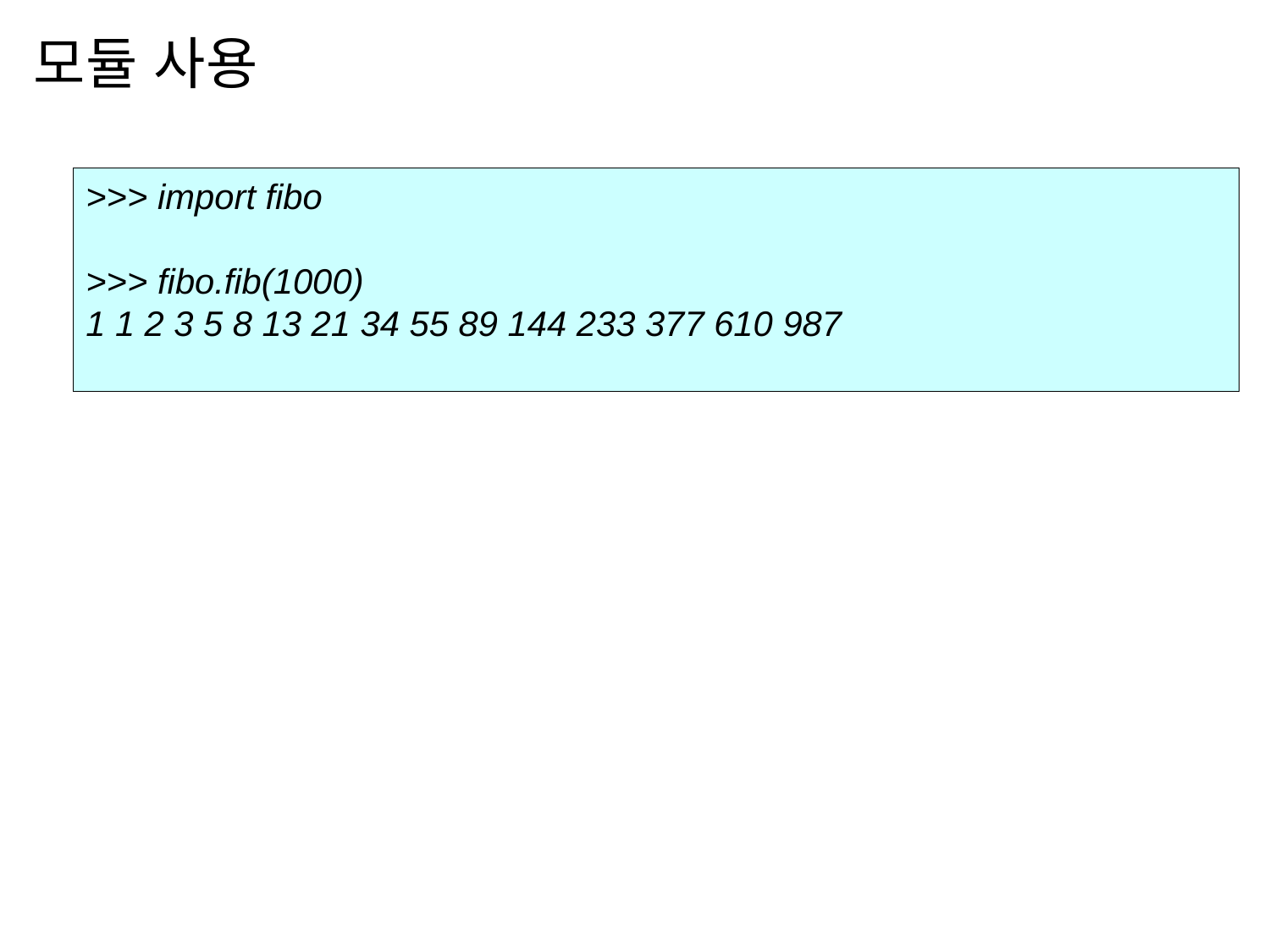

# 모듈 사용
>>> import fibo

>>> fibo.fib(1000)
1 1 2 3 5 8 13 21 34 55 89 144 233 377 610 987